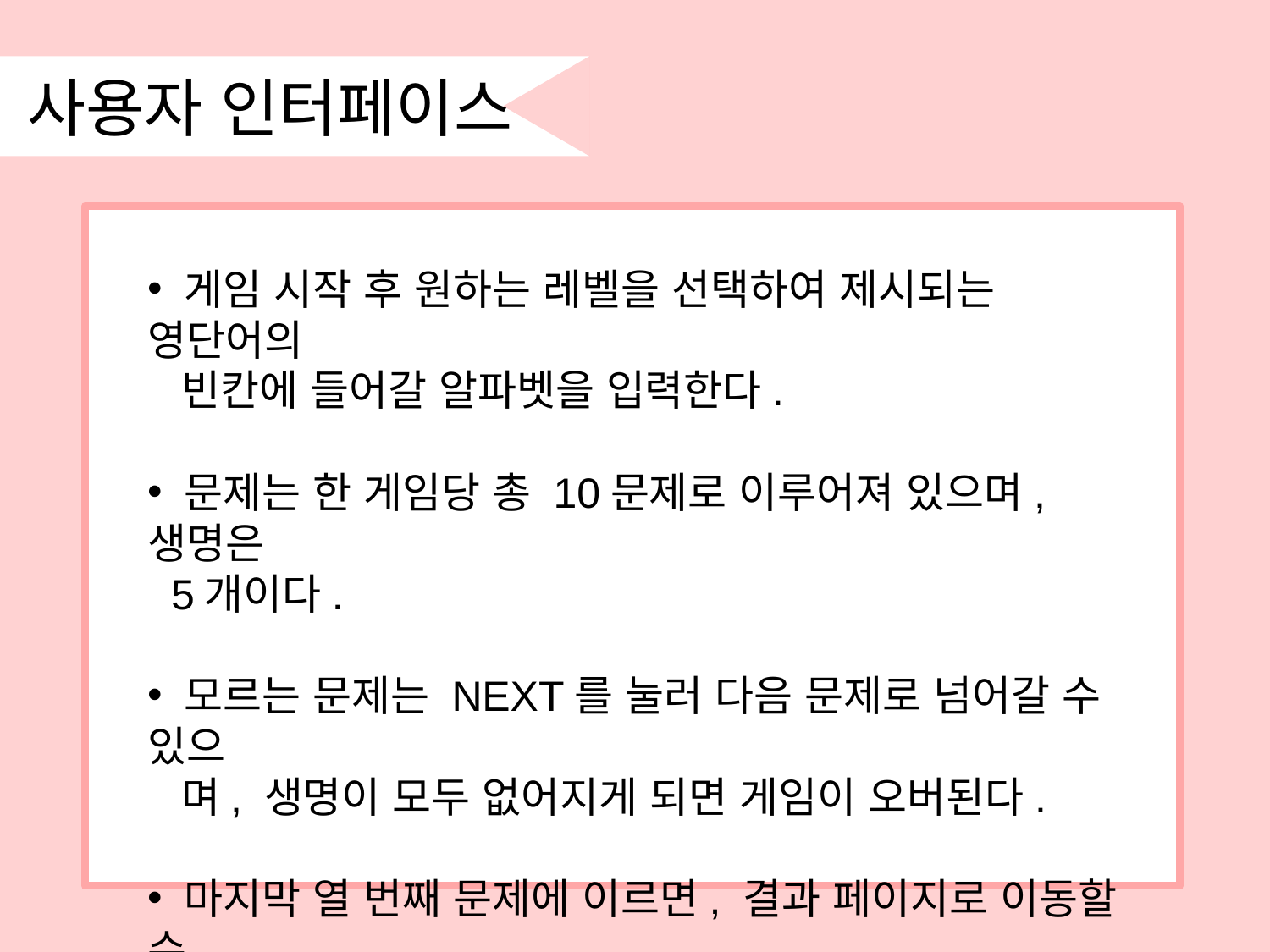

사용자 인터페이스

 게임 시작 후 원하는 레벨을 선택하여 제시되는 영단어의
  빈칸에 들어갈 알파벳을 입력한다.

 문제는 한 게임당 총 10문제로 이루어져 있으며, 생명은
  5개이다.

 모르는 문제는 NEXT를 눌러 다음 문제로 넘어갈 수 있으
  며, 생명이 모두 없어지게 되면 게임이 오버된다.

 마지막 열 번째 문제에 이르면, 결과 페이지로 이동할 수
  있는 버튼이 가시화된다.